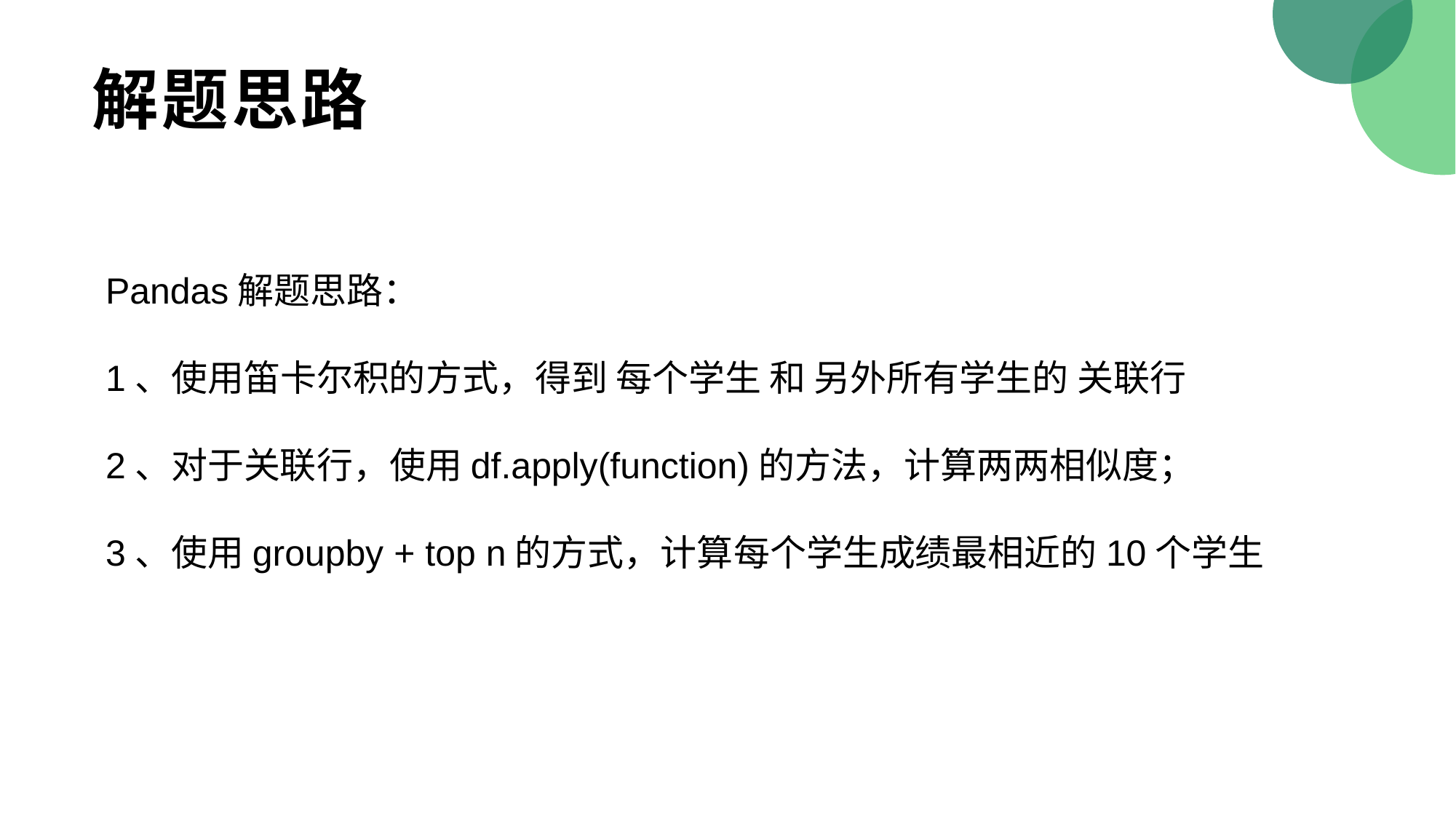

# 解题思路
Pandas解题思路：

1、使用笛卡尔积的方式，得到 每个学生 和 另外所有学生的 关联行

2、对于关联行，使用df.apply(function)的方法，计算两两相似度；

3、使用groupby + top n的方式，计算每个学生成绩最相近的10个学生